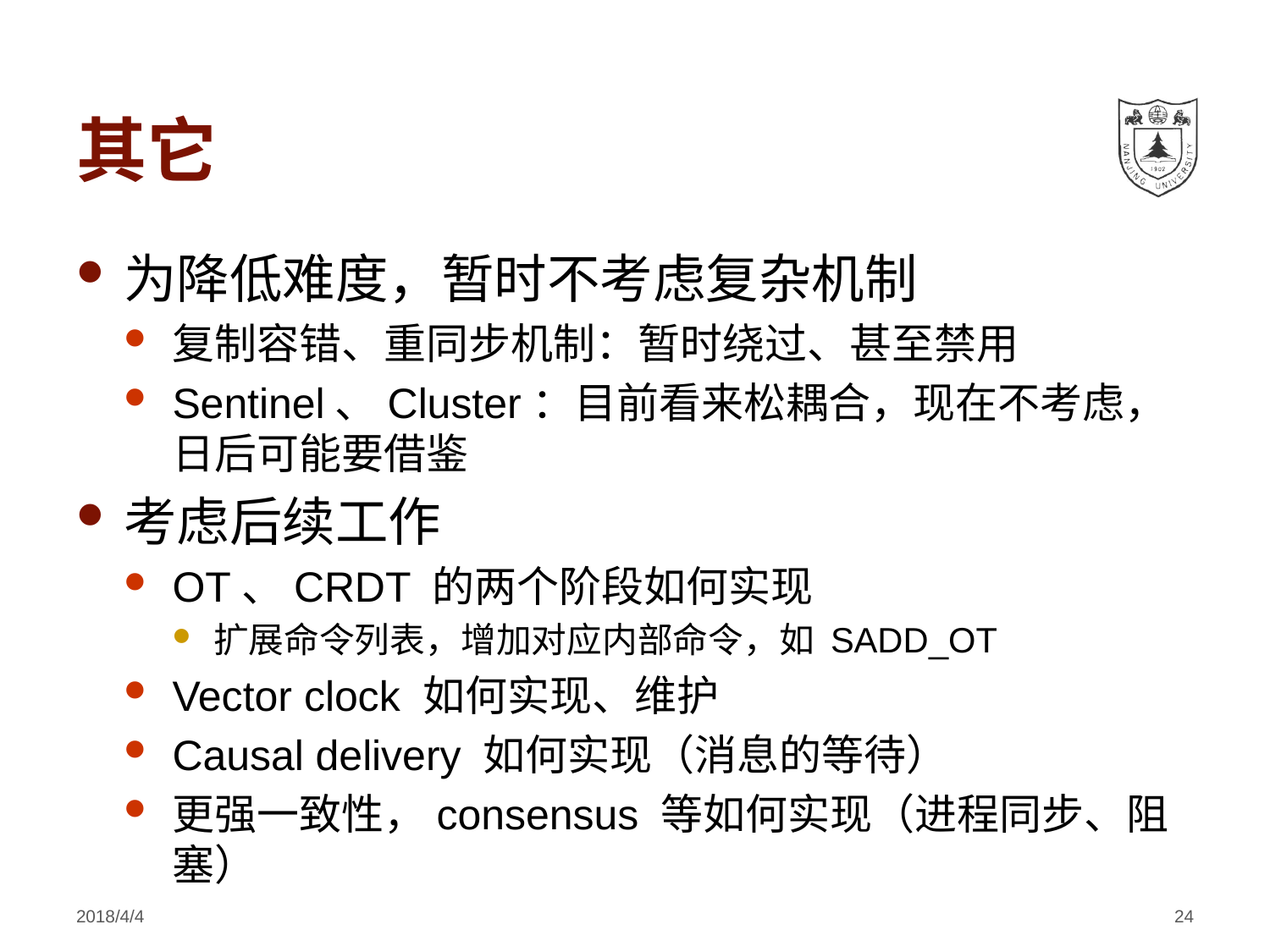

# 其它
为降低难度，暂时不考虑复杂机制
复制容错、重同步机制：暂时绕过、甚至禁用
Sentinel、Cluster：目前看来松耦合，现在不考虑，日后可能要借鉴
考虑后续工作
OT、CRDT 的两个阶段如何实现
扩展命令列表，增加对应内部命令，如 SADD_OT
Vector clock 如何实现、维护
Causal delivery 如何实现（消息的等待）
更强一致性，consensus 等如何实现（进程同步、阻塞）
2018/4/4

24